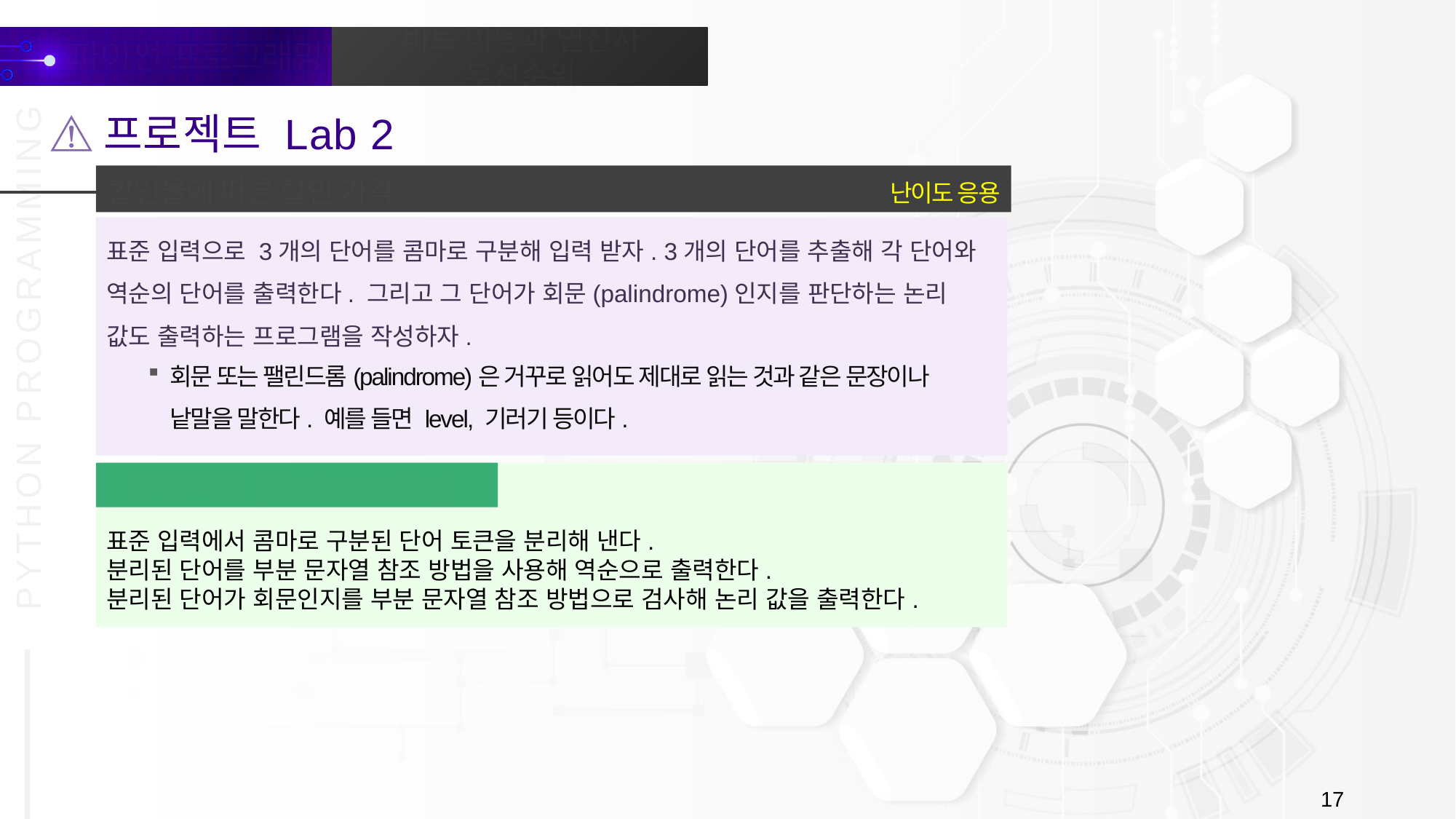

프로젝트 Lab 2

난이도 응용
할인율에 따른 할인 가격
표준 입력으로 3개의 단어를 콤마로 구분해 입력 받자. 3개의 단어를 추출해 각 단어와
역순의 단어를 출력한다. 그리고 그 단어가 회문(palindrome)인지를 판단하는 논리 값도 출력하는 프로그램을 작성하자.

회문 또는 팰린드롬(palindrome)은 거꾸로 읽어도 제대로 읽는 것과 같은 문장이나 낱말을 말한다. 예를 들면 level, 기러기 등이다.

문제 이해 (Understanding)
표준 입력에서 콤마로 구분된 단어 토큰을 분리해 낸다.
분리된 단어를 부분 문자열 참조 방법을 사용해 역순으로 출력한다.
분리된 단어가 회문인지를 부분 문자열 참조 방법으로 검사해 논리 값을 출력한다.
17